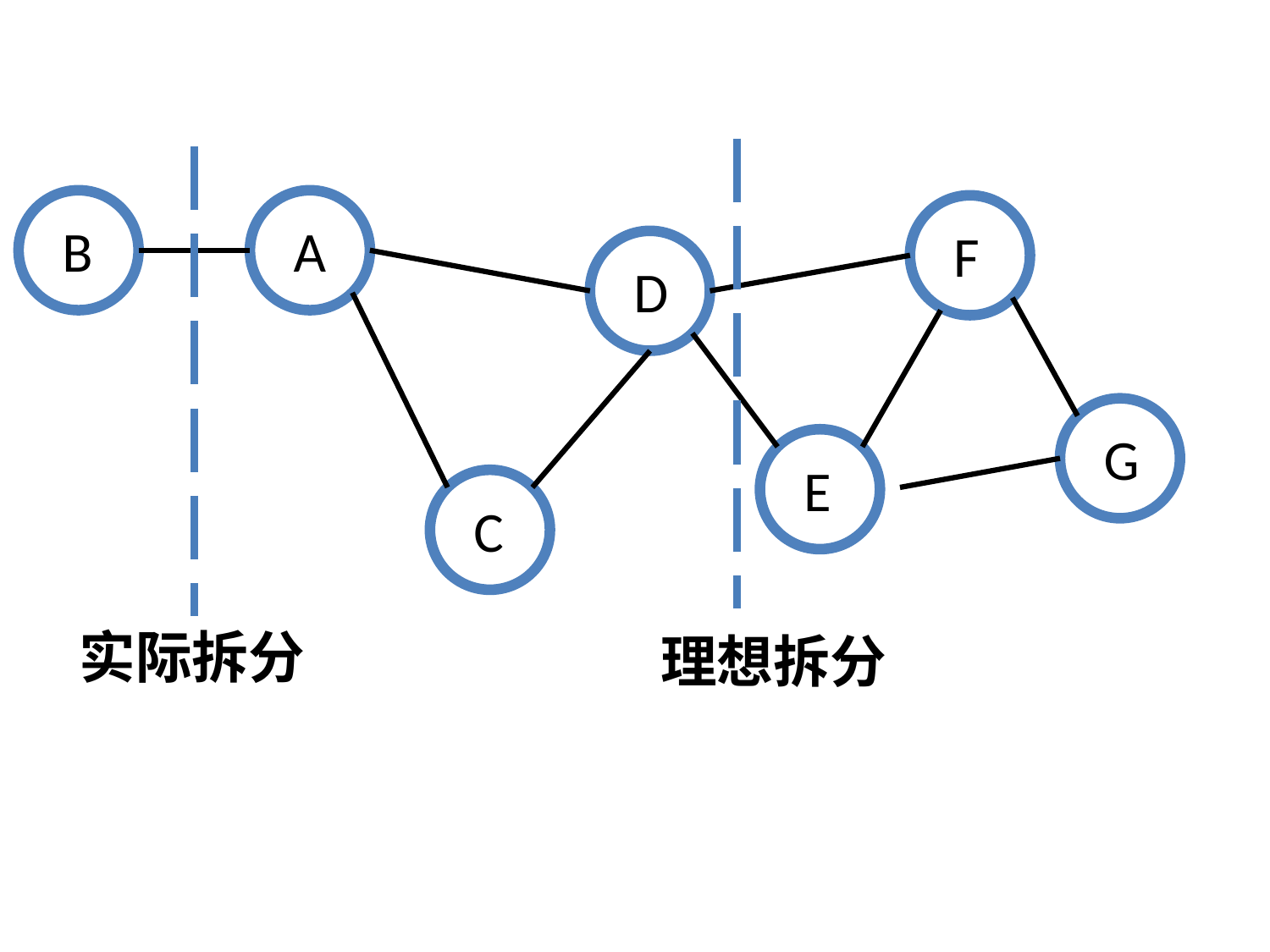

B

A

F

D

G

E

C
实际拆分
理想拆分